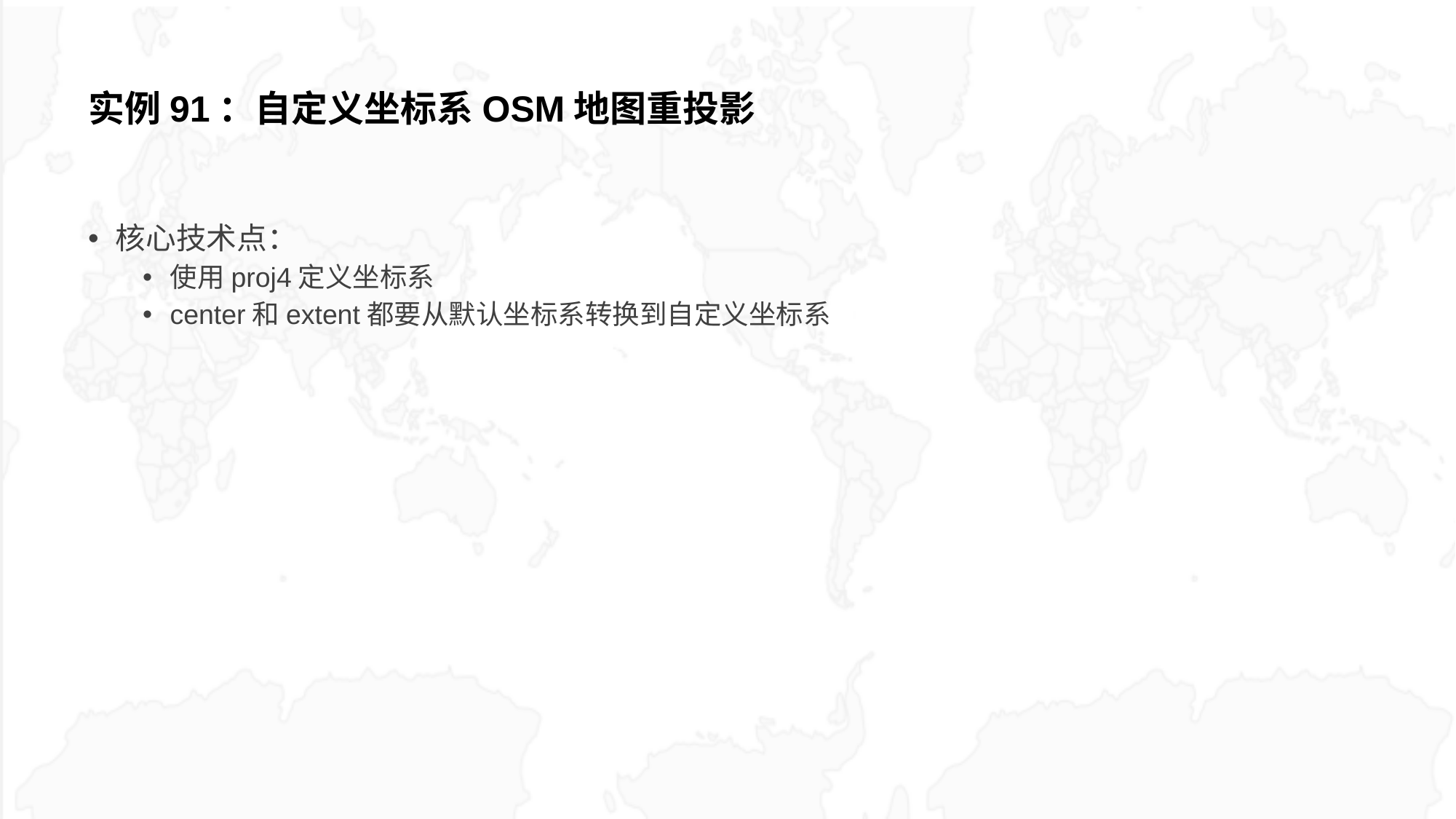

# 实例91：自定义坐标系OSM地图重投影
核心技术点：
使用proj4定义坐标系
center和extent都要从默认坐标系转换到自定义坐标系